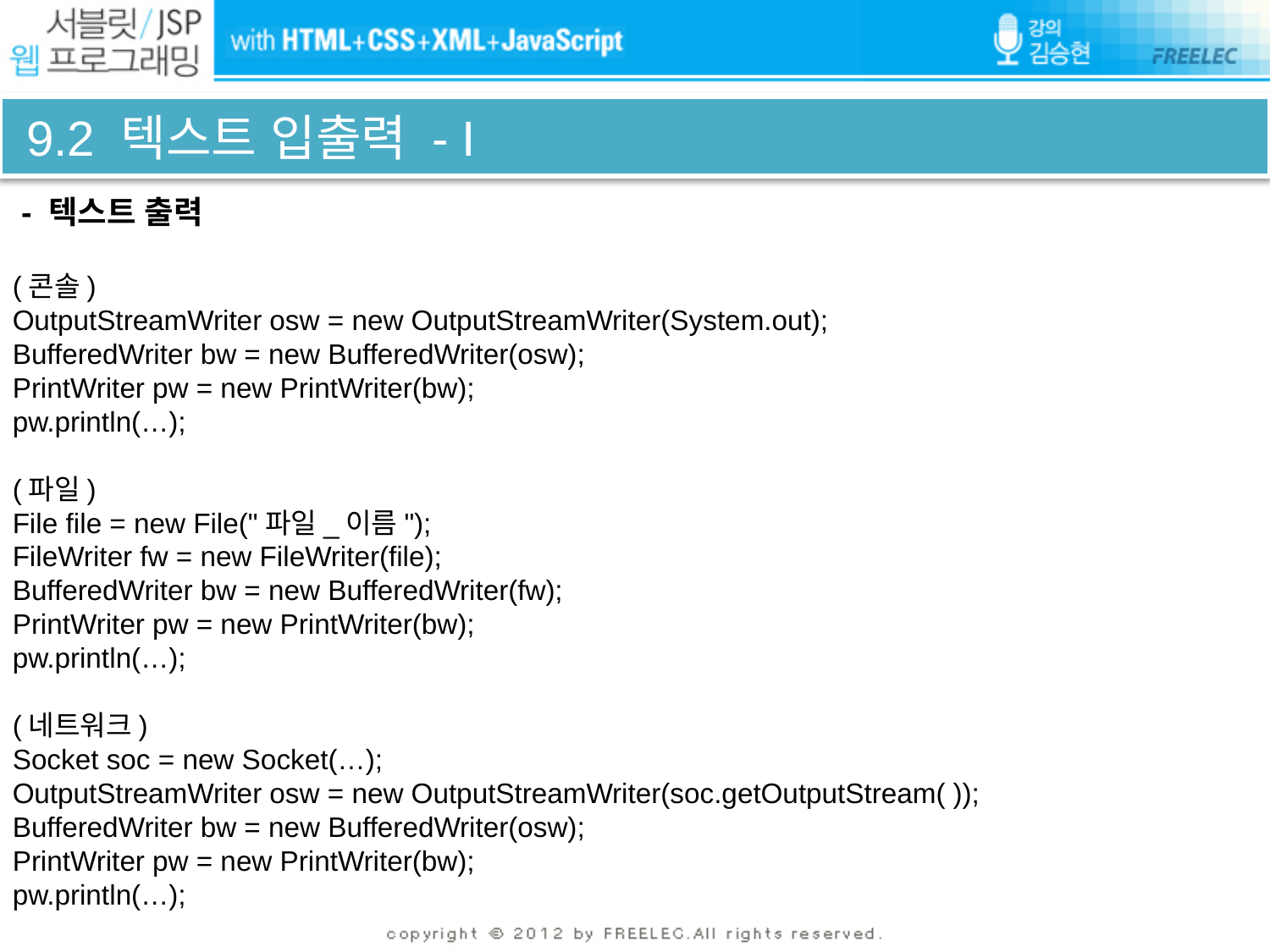

# 9.2 텍스트 입출력 - I
 - 텍스트 출력

(콘솔)
OutputStreamWriter osw = new OutputStreamWriter(System.out);
BufferedWriter bw = new BufferedWriter(osw);
PrintWriter pw = new PrintWriter(bw);
pw.println(…);

(파일)
File file = new File("파일_이름");
FileWriter fw = new FileWriter(file);
BufferedWriter bw = new BufferedWriter(fw);
PrintWriter pw = new PrintWriter(bw);
pw.println(…);

(네트워크)
Socket soc = new Socket(…);
OutputStreamWriter osw = new OutputStreamWriter(soc.getOutputStream( ));
BufferedWriter bw = new BufferedWriter(osw);
PrintWriter pw = new PrintWriter(bw);
pw.println(…);